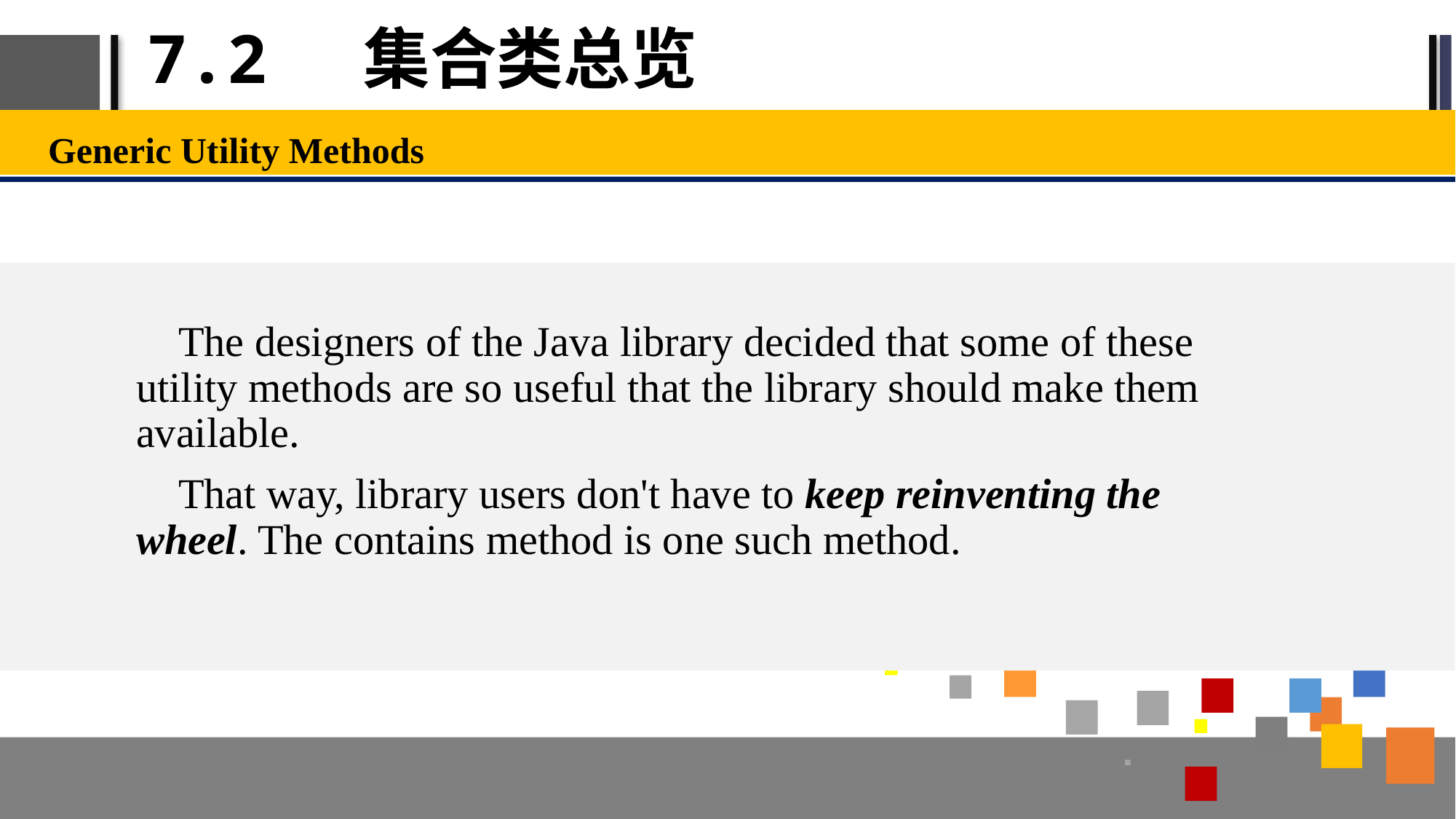

# 7.2  集合类总览

Generic Utility Methods

    The designers of the Java library decided that some of these utility methods are so useful that the library should make them available.
    That way, library users don't have to keep reinventing the wheel. The contains method is one such method.